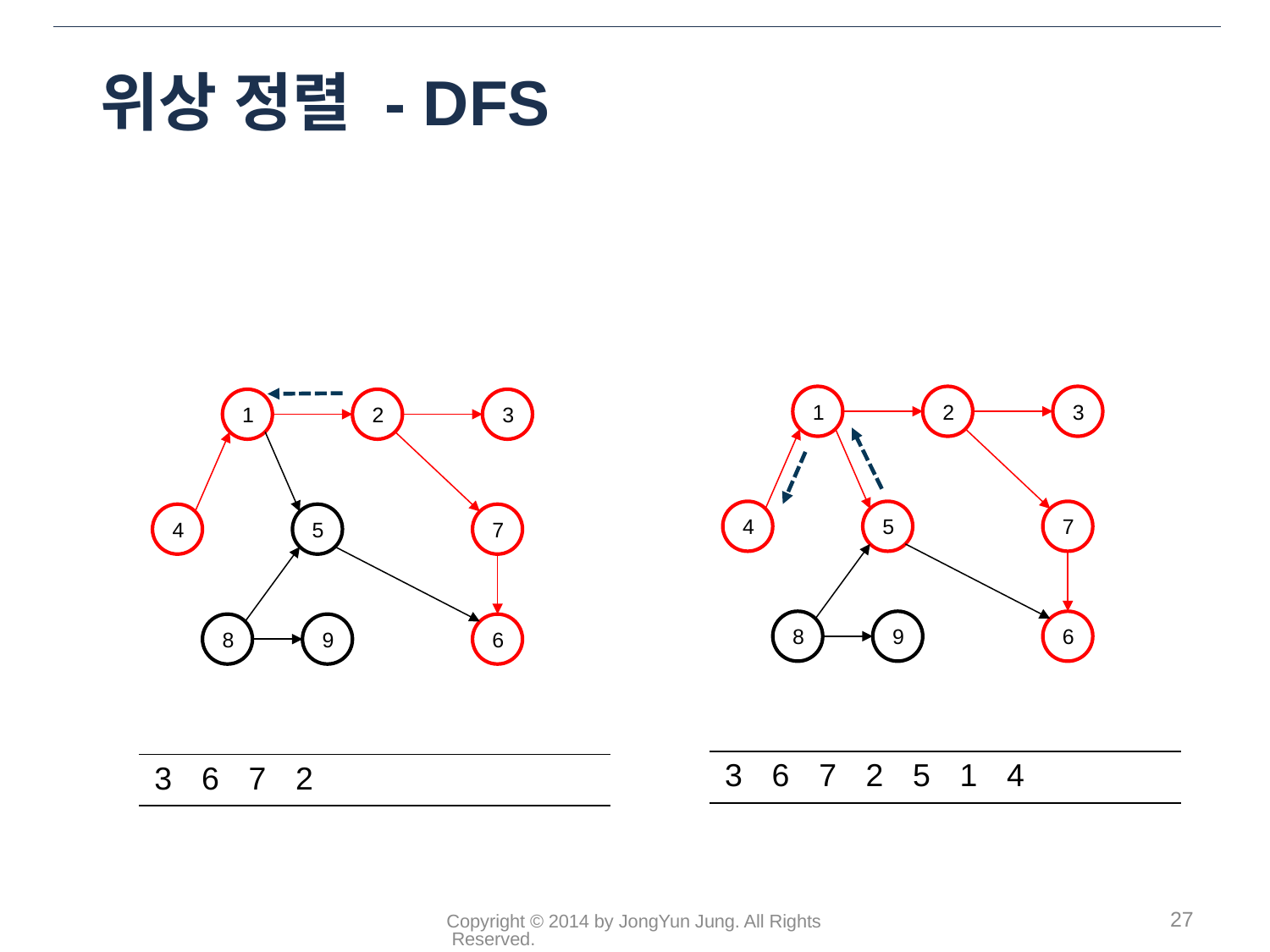

# 위상 정렬 - DFS

1
2
3
4
5
7
8
9
6
1
2
3
4
5
7
8
9
6
|  |  |  |  |  |  |  |  |  |  |
| --- | --- | --- | --- | --- | --- | --- | --- | --- | --- |
| 3 | 6 | 7 | 2 | 5 | 1 | 4 |  |  |  |
|  |  |  |  |  |  |  |  |  |  |
| --- | --- | --- | --- | --- | --- | --- | --- | --- | --- |
| 3 | 6 | 7 | 2 |  |  |  |  |  |  |
27
Copyright © 2014 by JongYun Jung. All Rights Reserved.